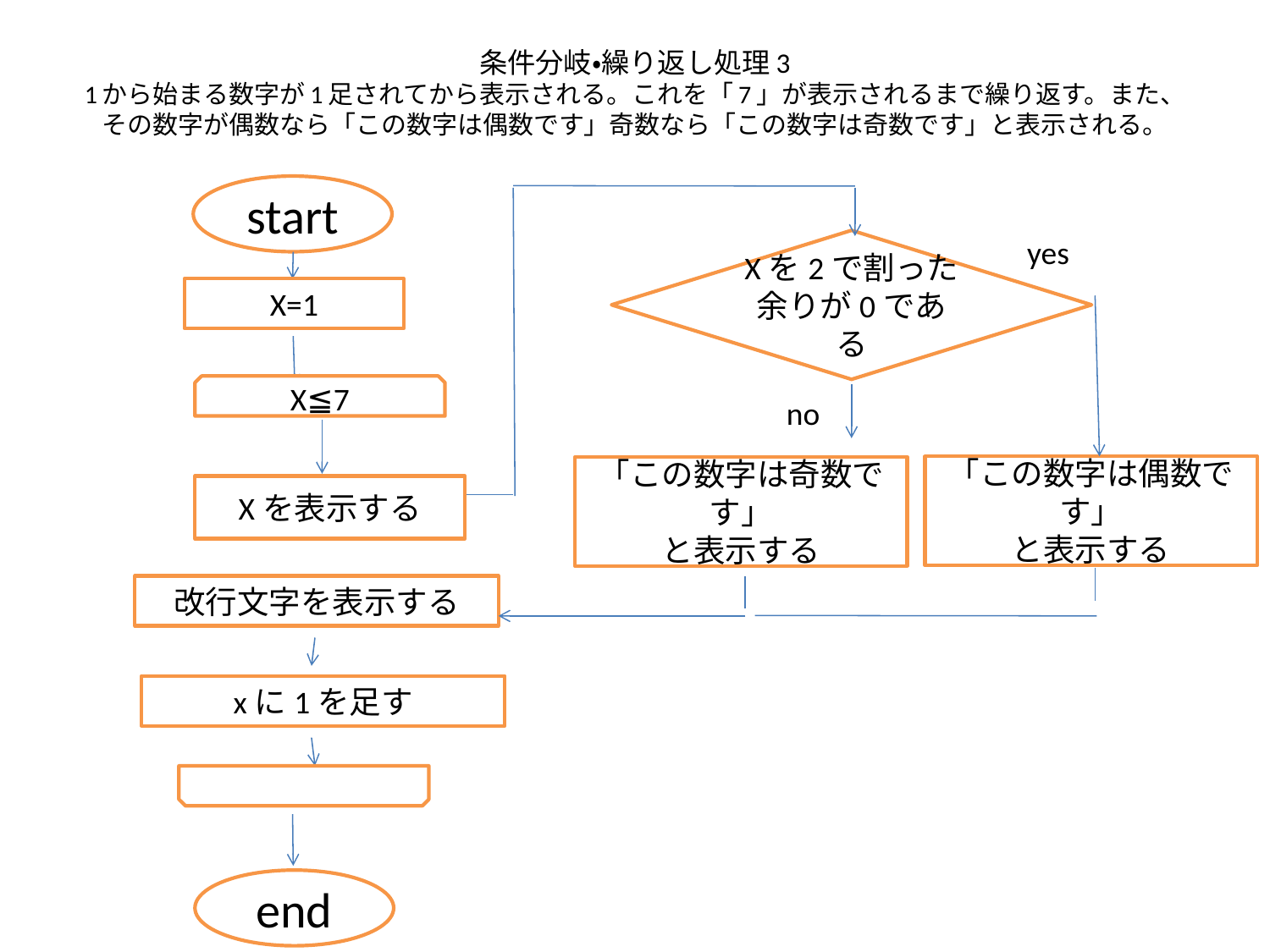

# 条件分岐・繰り返し処理3 1から始まる数字が1足されてから表示される。これを「7」が表示されるまで繰り返す。また、その数字が偶数なら「この数字は偶数です」奇数なら「この数字は奇数です」と表示される。
start
yes
Xを2で割った余りが0である
X=1
X≦7
no
「この数字は偶数です」
と表示する
「この数字は奇数です」
と表示する
Xを表示する
改行文字を表示する
xに1を足す

end